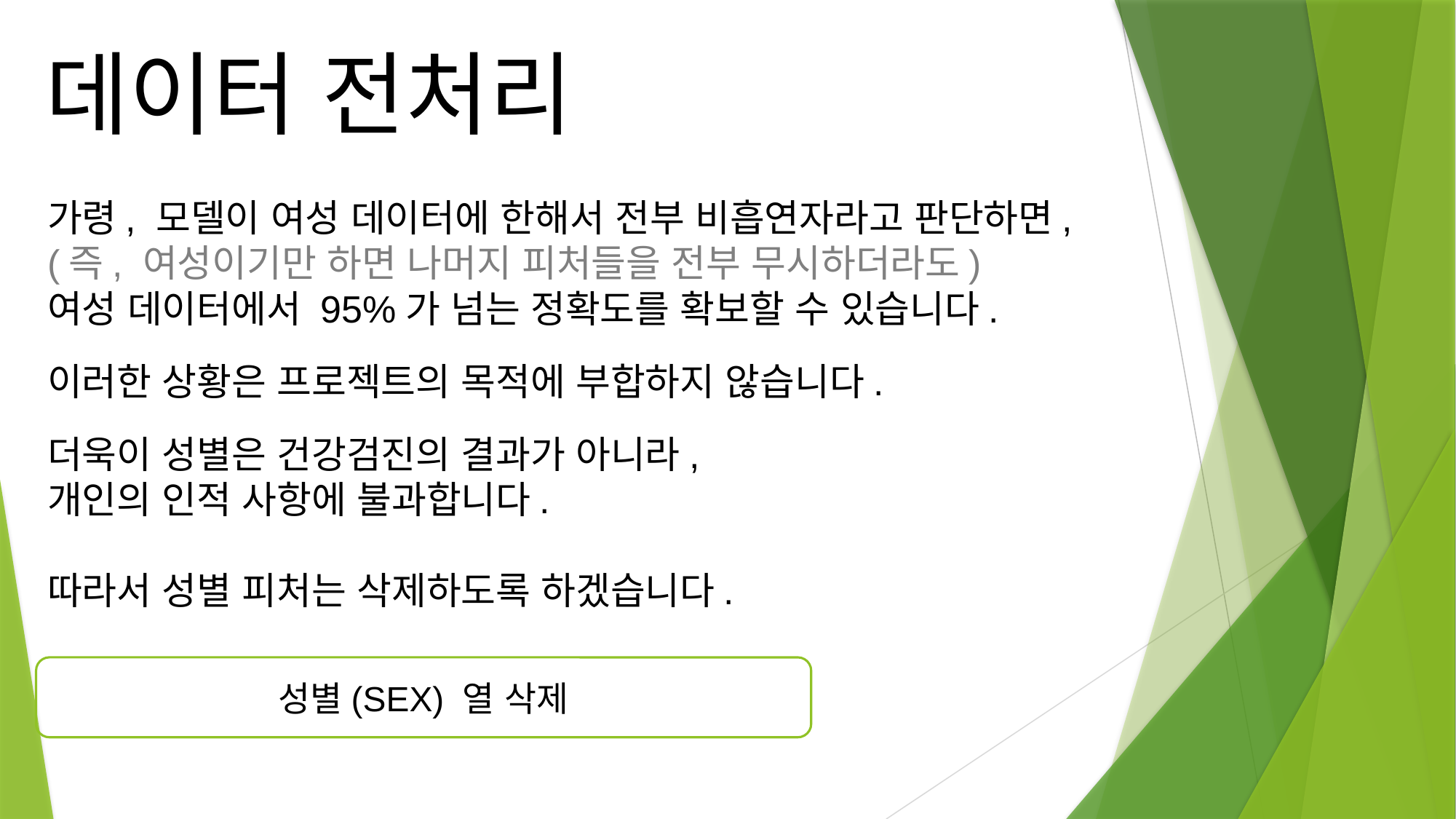

데이터 전처리
가령, 모델이 여성 데이터에 한해서 전부 비흡연자라고 판단하면,
(즉, 여성이기만 하면 나머지 피처들을 전부 무시하더라도)
여성 데이터에서 95%가 넘는 정확도를 확보할 수 있습니다.

이러한 상황은 프로젝트의 목적에 부합하지 않습니다.

더욱이 성별은 건강검진의 결과가 아니라,
개인의 인적 사항에 불과합니다.

따라서 성별 피처는 삭제하도록 하겠습니다.
성별(SEX) 열 삭제